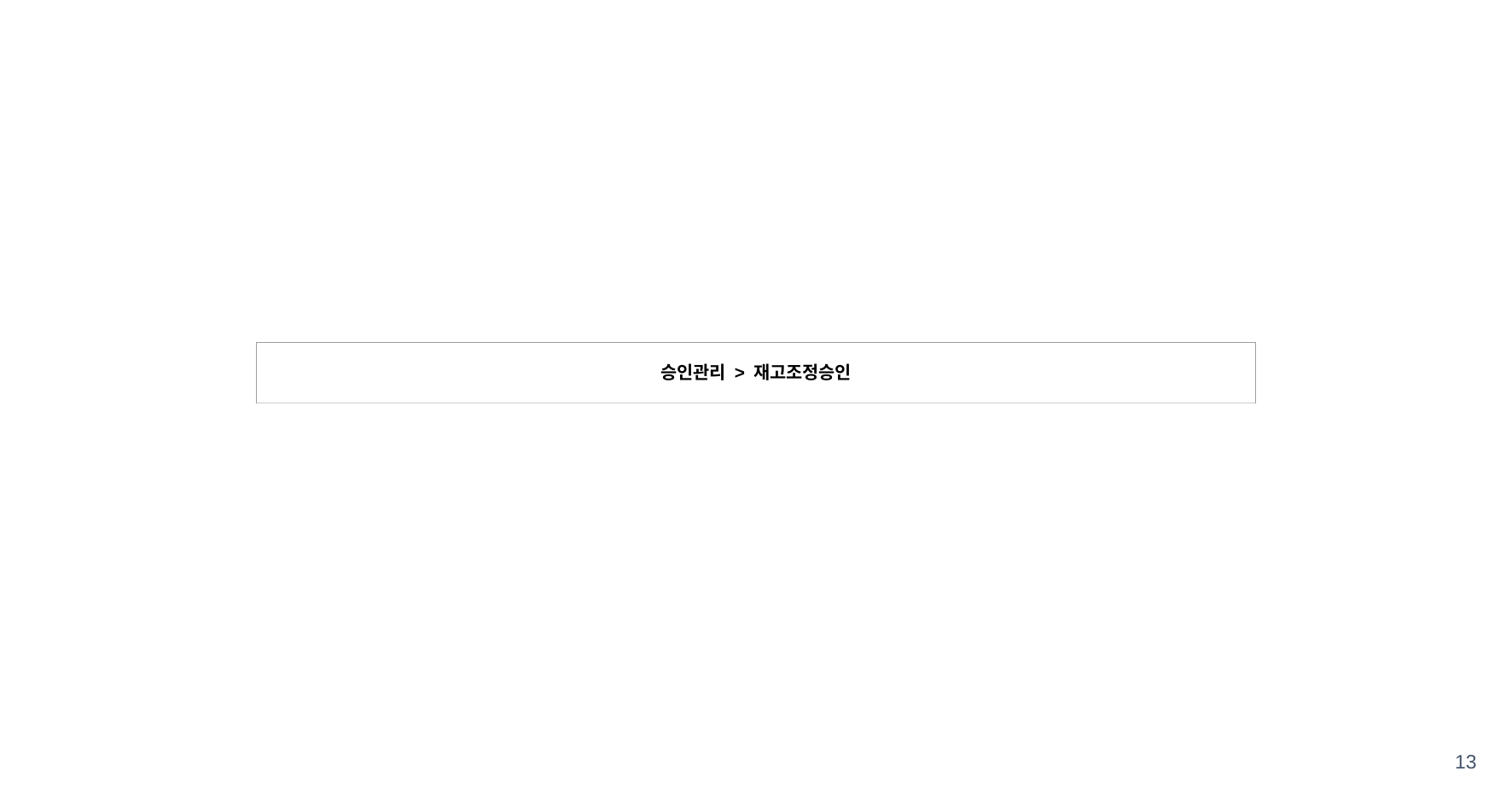

| 승인관리 > 재고조정승인 |
| --- |
13